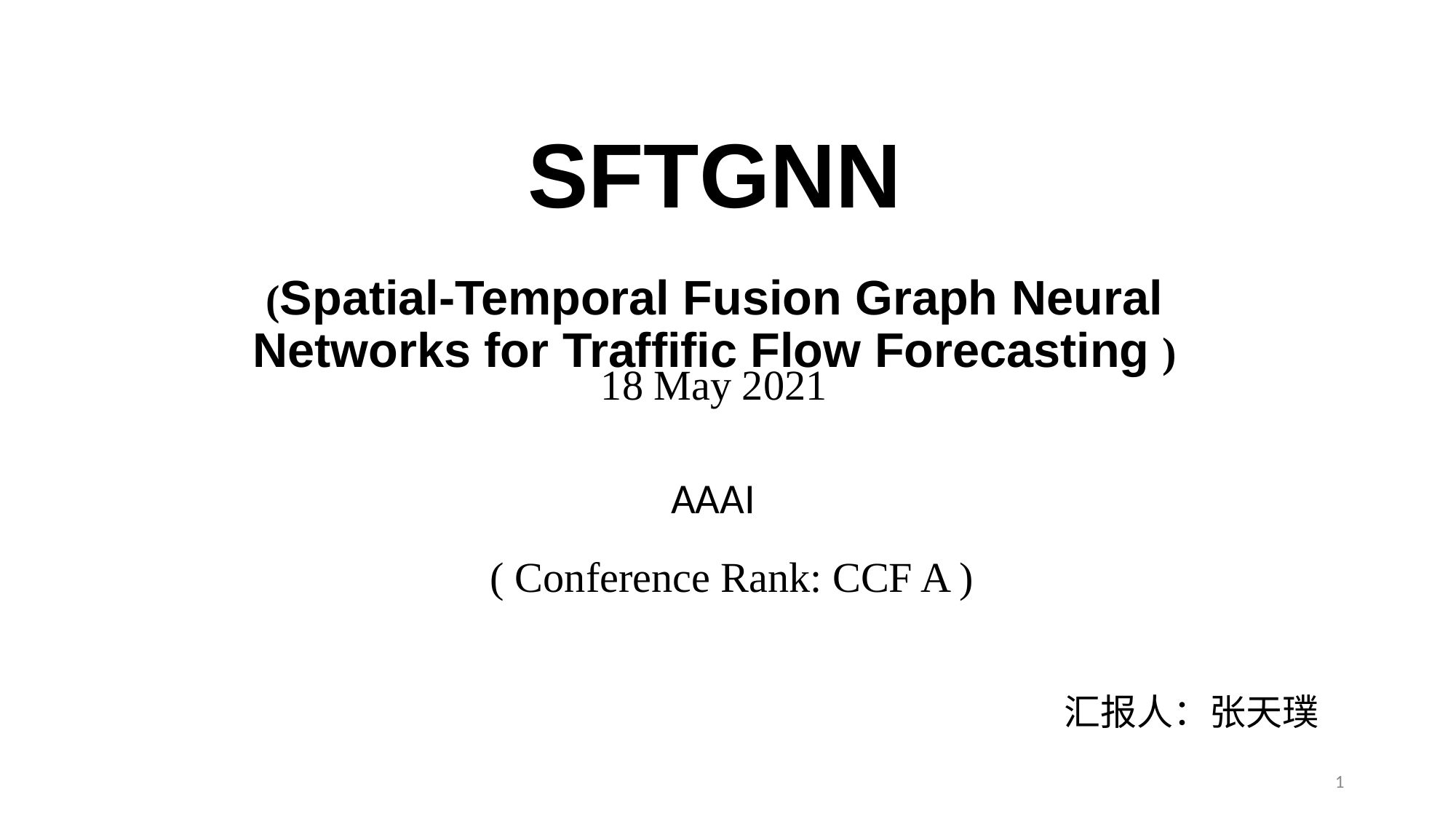

# SFTGNN (Spatial-Temporal Fusion Graph Neural Networks for Traffific Flow Forecasting )
18 May 2021
AAAI
( Conference Rank: CCF A )
汇报人：张天璞
1